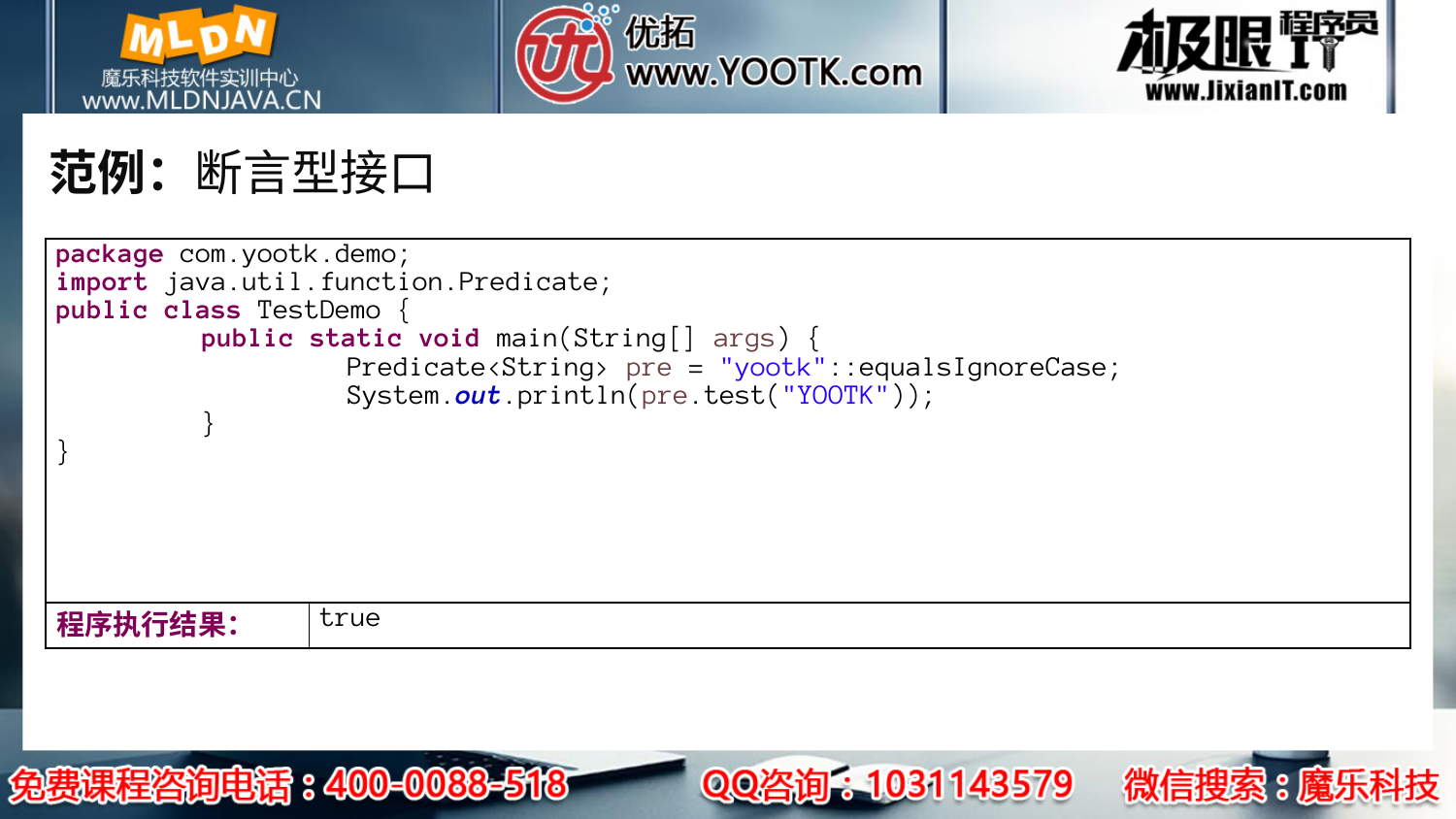

# 范例：断言型接口
| package com.yootk.demo; import java.util.function.Predicate; public class TestDemo { public static void main(String[] args) { Predicate<String> pre = "yootk"::equalsIgnoreCase; System.out.println(pre.test("YOOTK")); } } |  |
| --- | --- |
| 程序执行结果： | true |